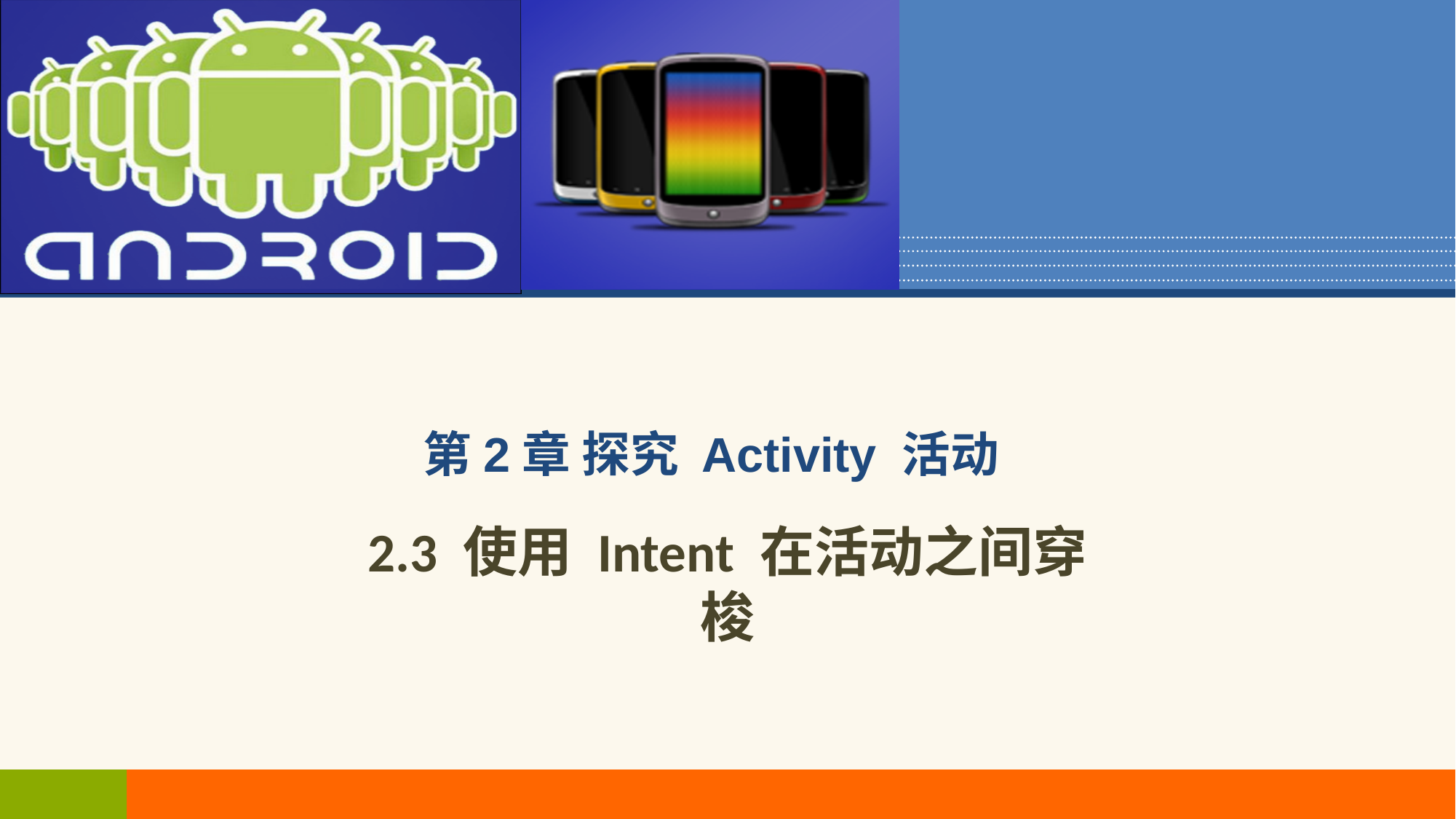

第2章 探究 Activity 活动
2.3 使用 Intent 在活动之间穿梭